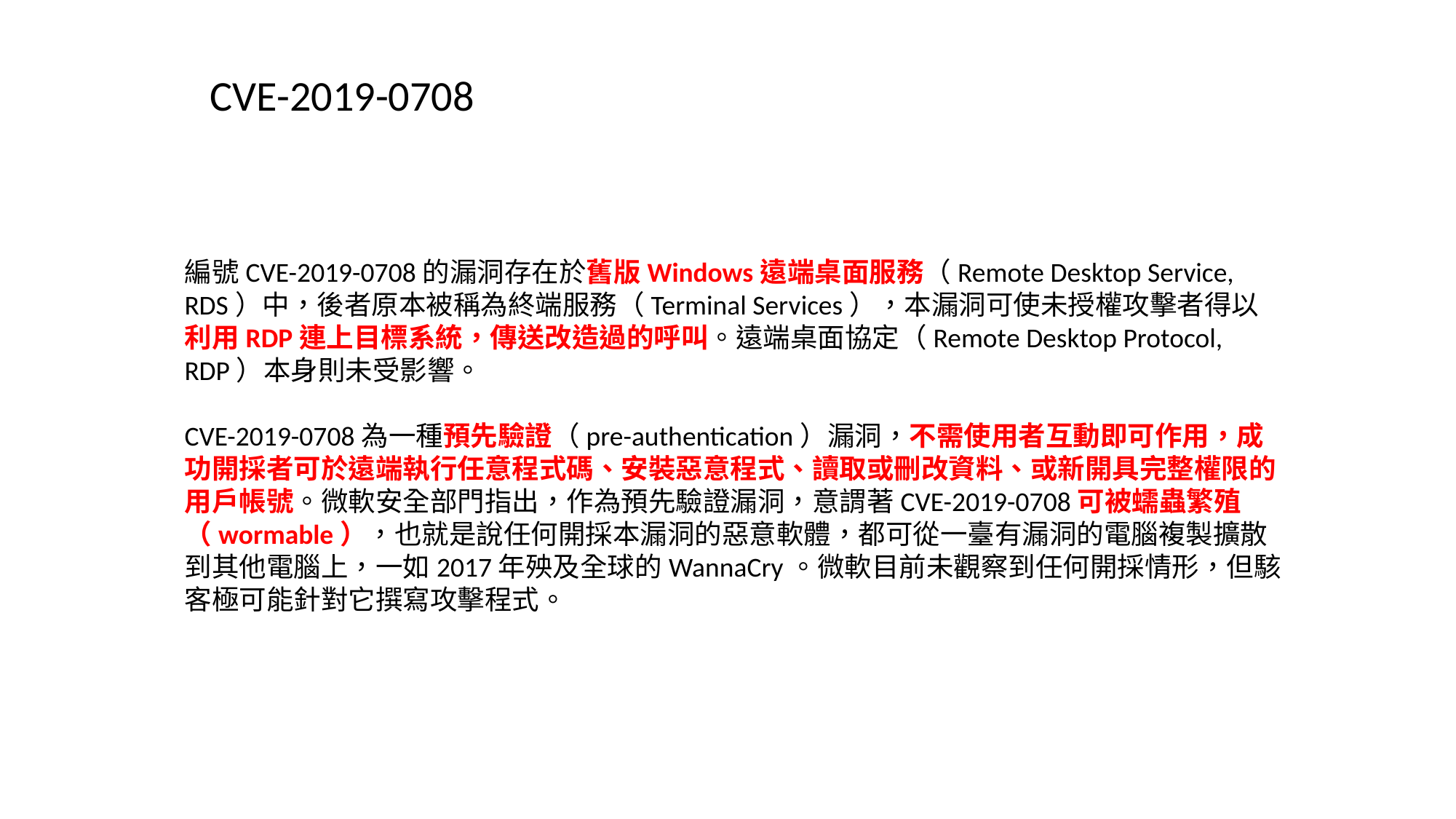

CVE-2019-0708
編號CVE-2019-0708的漏洞存在於舊版Windows遠端桌面服務（Remote Desktop Service, RDS）中，後者原本被稱為終端服務（Terminal Services），本漏洞可使未授權攻擊者得以利用RDP連上目標系統，傳送改造過的呼叫。遠端桌面協定（Remote Desktop Protocol, RDP）本身則未受影響。

CVE-2019-0708為一種預先驗證（pre-authentication）漏洞，不需使用者互動即可作用，成功開採者可於遠端執行任意程式碼、安裝惡意程式、讀取或刪改資料、或新開具完整權限的用戶帳號。微軟安全部門指出，作為預先驗證漏洞，意謂著CVE-2019-0708可被蠕蟲繁殖（wormable），也就是說任何開採本漏洞的惡意軟體，都可從一臺有漏洞的電腦複製擴散到其他電腦上，一如2017年殃及全球的WannaCry。微軟目前未觀察到任何開採情形，但駭客極可能針對它撰寫攻擊程式。